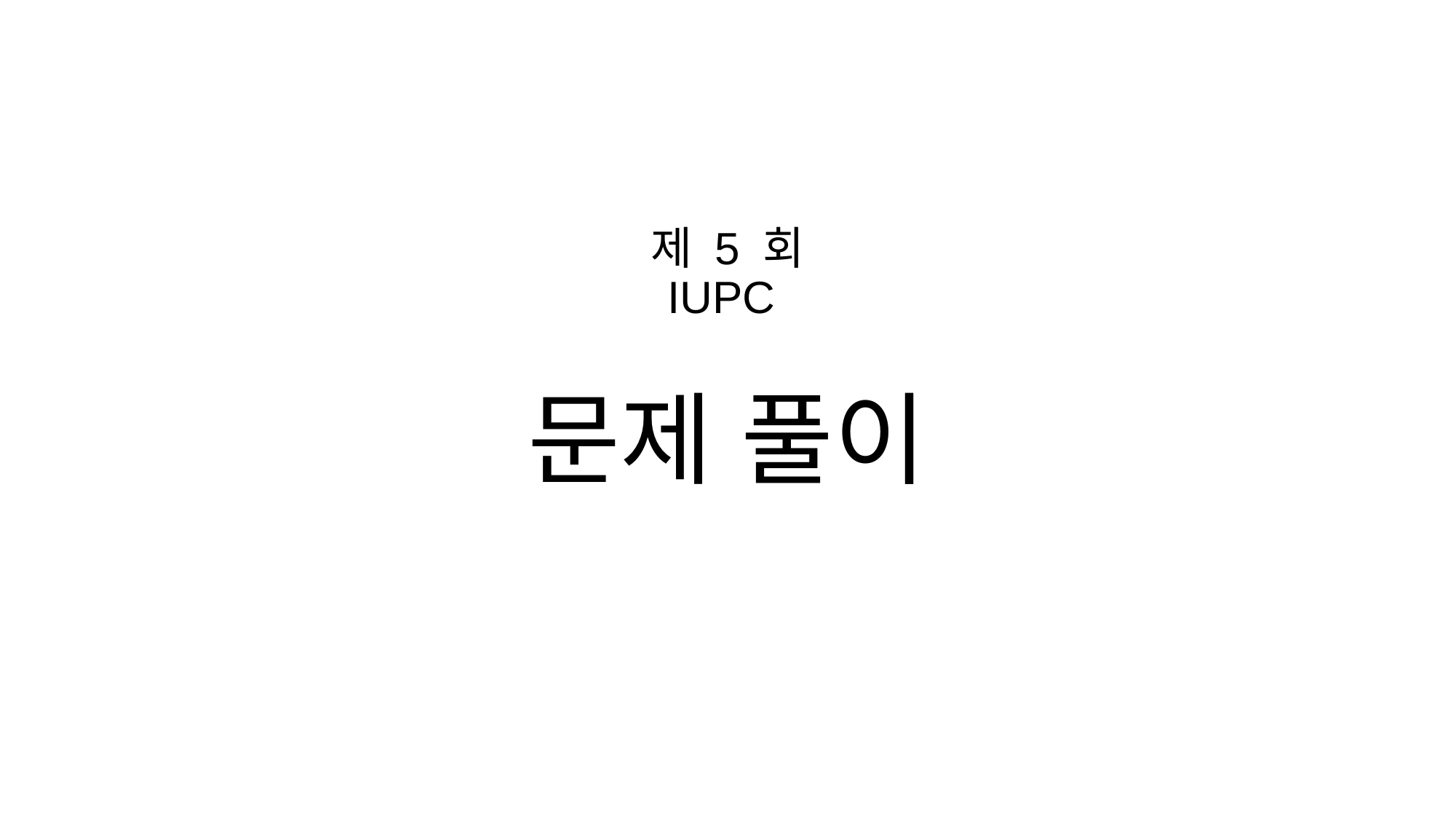

# 제 5 회 IUPC 문제 풀이